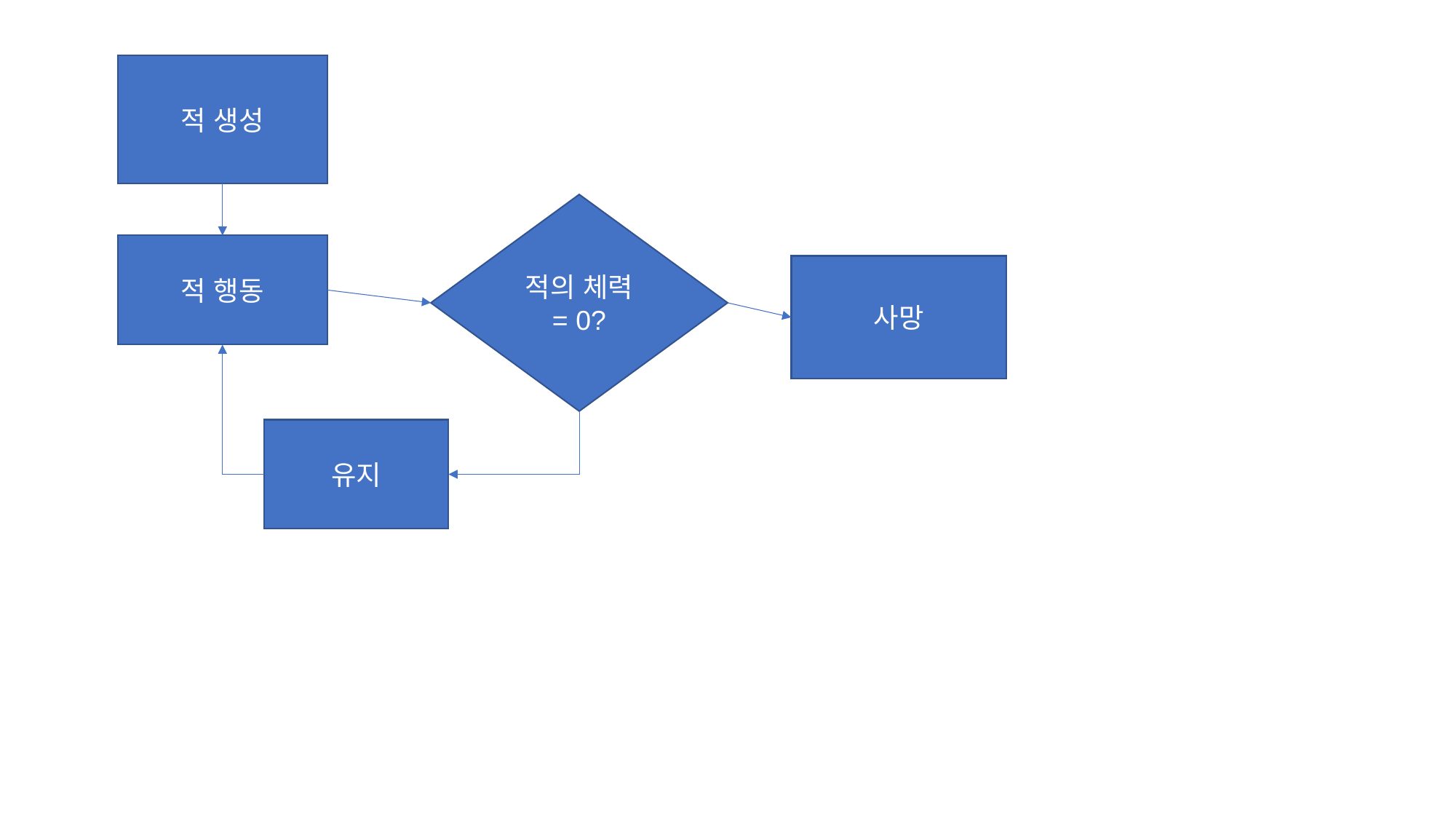

적 생성
적의 체력 = 0?
적 행동
사망
유지